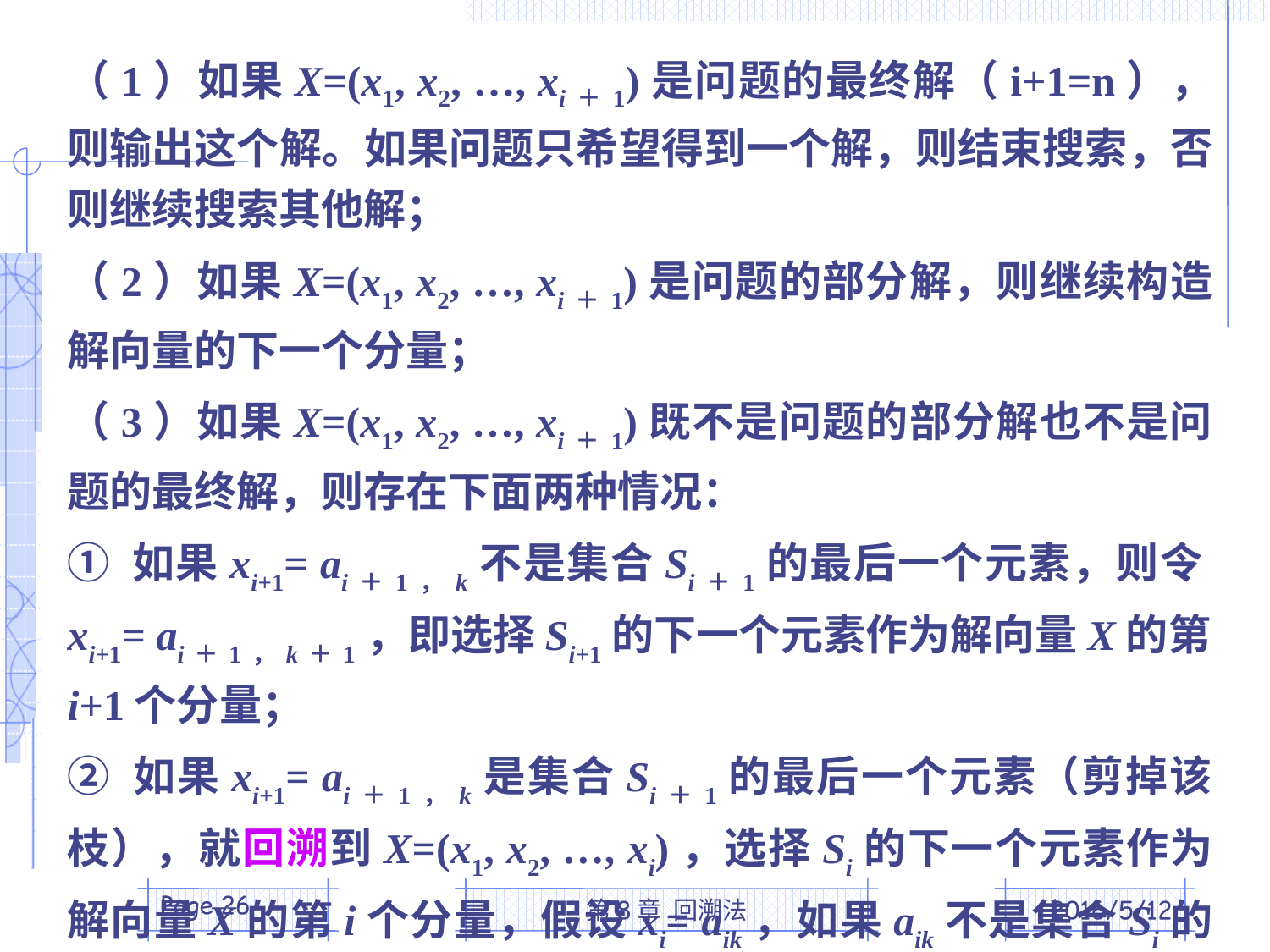

（1）如果X=(x1, x2, …, xi＋1)是问题的最终解（i+1=n），则输出这个解。如果问题只希望得到一个解，则结束搜索，否则继续搜索其他解；
（2）如果X=(x1, x2, …, xi＋1)是问题的部分解，则继续构造解向量的下一个分量；
（3）如果X=(x1, x2, …, xi＋1)既不是问题的部分解也不是问题的最终解，则存在下面两种情况：
① 如果xi+1= ai＋1，k不是集合Si＋1的最后一个元素，则令xi+1= ai＋1，k＋1，即选择Si+1的下一个元素作为解向量X的第i+1个分量；
② 如果xi+1= ai＋1，k是集合Si＋1的最后一个元素（剪掉该枝），就回溯到X=(x1, x2, …, xi)，选择Si的下一个元素作为解向量X的第i个分量，假设xi= aik，如果aik不是集合Si的最后一个元素，则令xi= aik＋1；否则，就继续回溯到X=(x1, x2, …, xi－1)；
Page 26
第8章  回溯法
2016/5/12